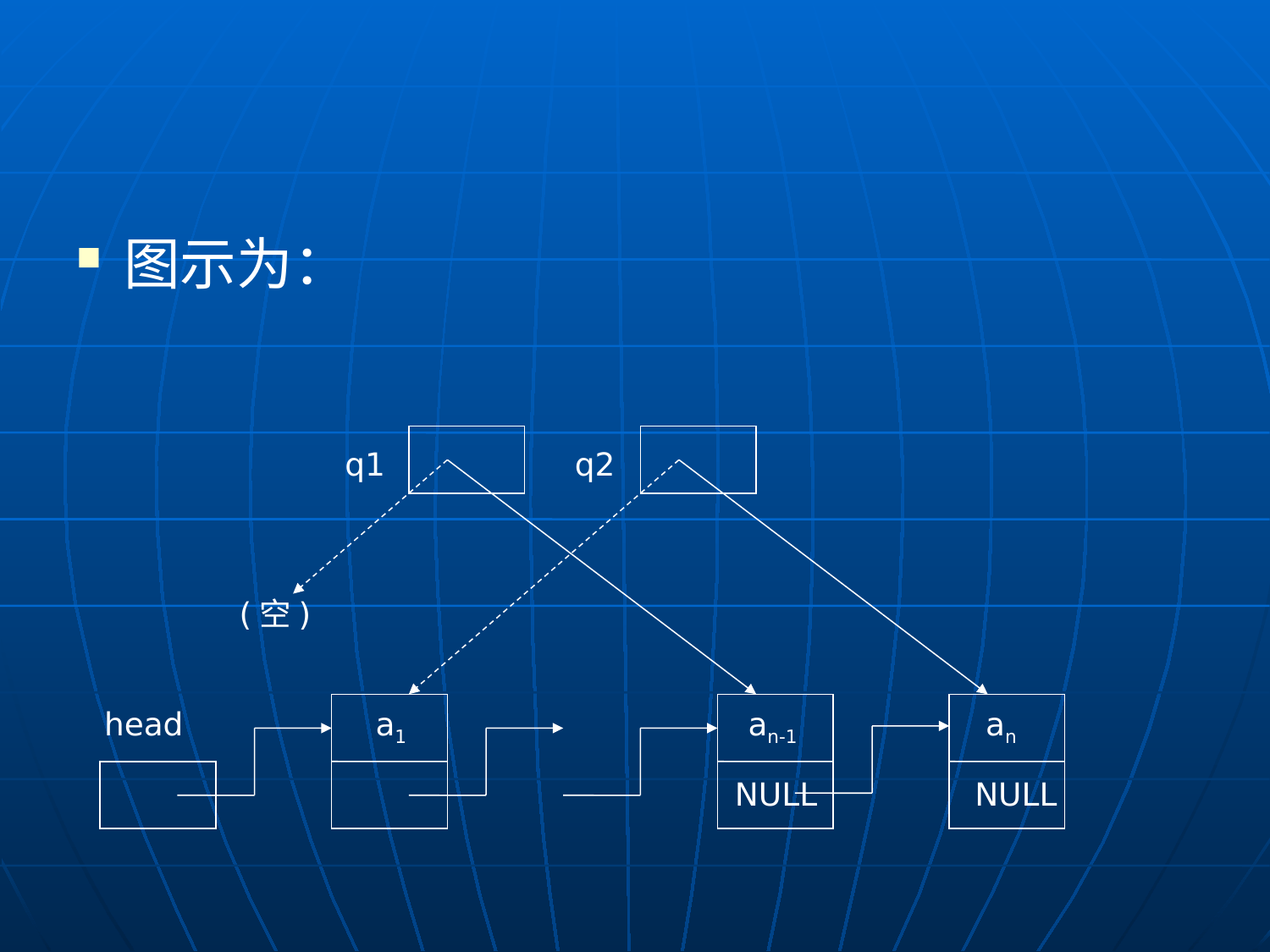

#
图示为：

q1
q2

(空)

head
a1
an-1
an

NULL
NULL